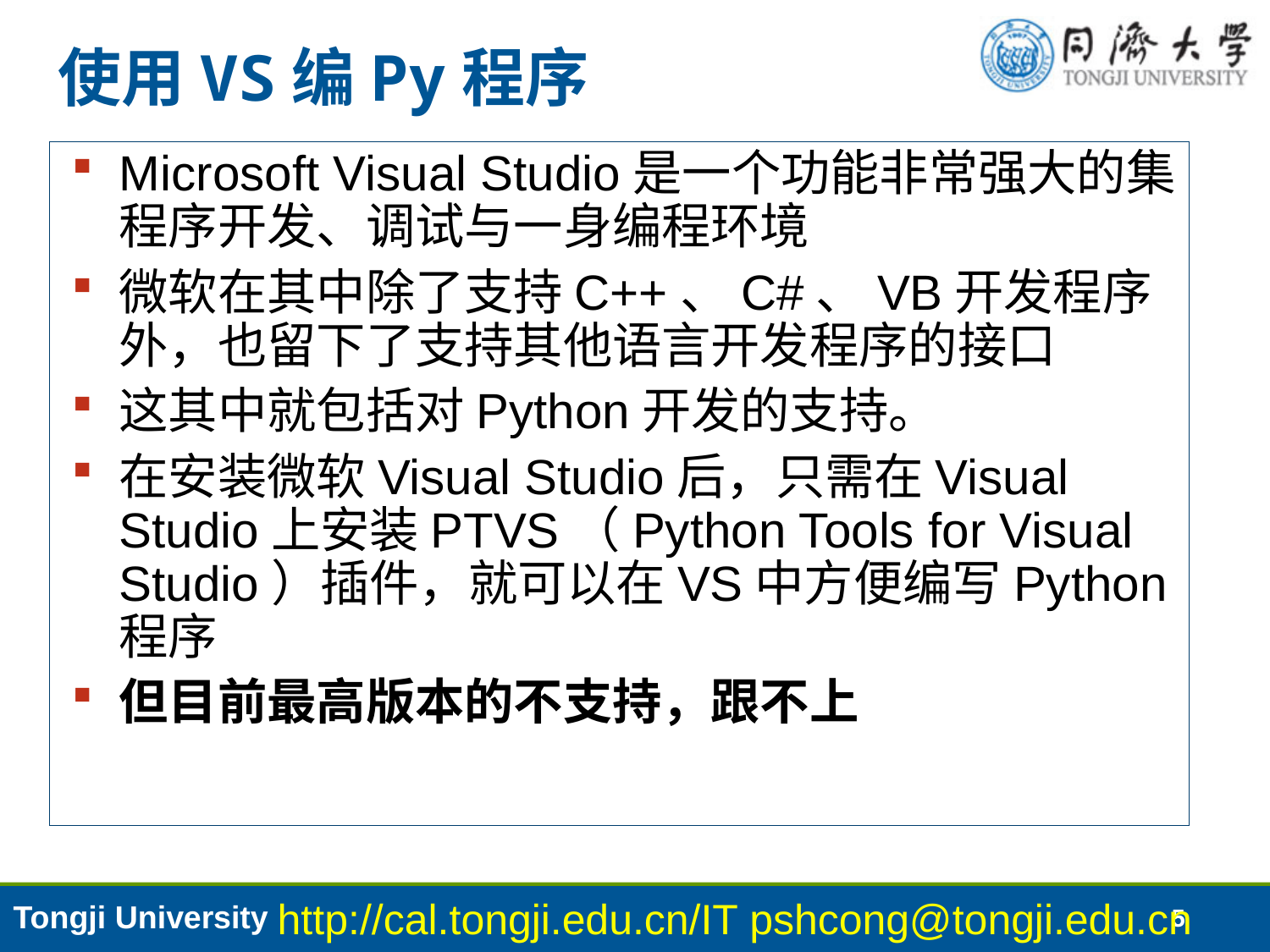

使用VS编Py程序
Microsoft Visual Studio是一个功能非常强大的集程序开发、调试与一身编程环境
微软在其中除了支持C++、C#、VB开发程序外，也留下了支持其他语言开发程序的接口
这其中就包括对Python开发的支持。
在安装微软Visual Studio后，只需在Visual Studio上安装PTVS（Python Tools for Visual Studio）插件，就可以在VS中方便编写Python程序
但目前最高版本的不支持，跟不上